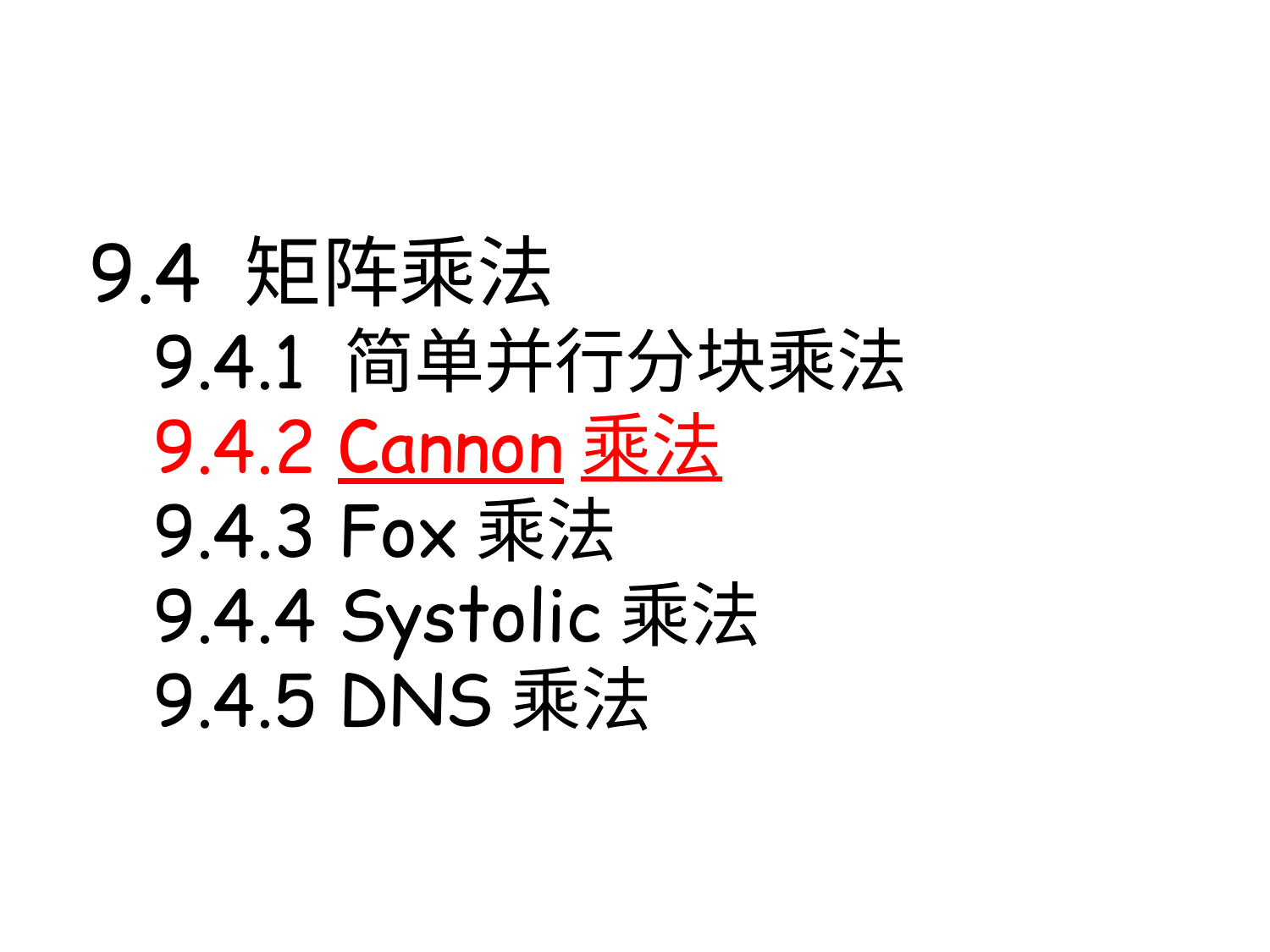

# 9.4 矩阵乘法 9.4.1 简单并行分块乘法 9.4.2 Cannon乘法 9.4.3 Fox乘法 9.4.4 Systolic乘法 9.4.5 DNS乘法